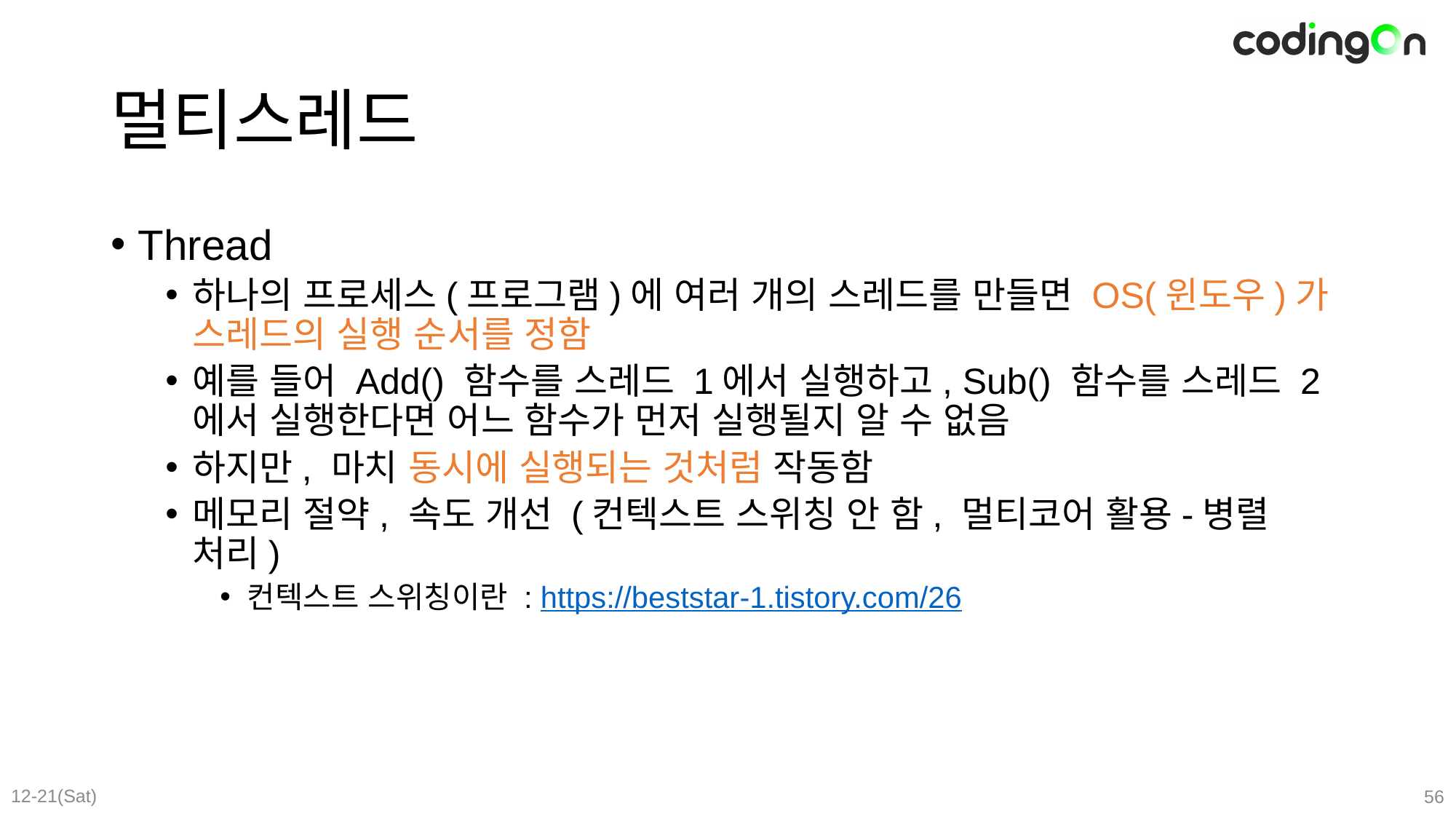

# 멀티스레드
Thread
하나의 프로세스(프로그램)에 여러 개의 스레드를 만들면 OS(윈도우)가 스레드의 실행 순서를 정함
예를 들어 Add() 함수를 스레드 1에서 실행하고, Sub() 함수를 스레드 2에서 실행한다면 어느 함수가 먼저 실행될지 알 수 없음
하지만, 마치 동시에 실행되는 것처럼 작동함
메모리 절약, 속도 개선 (컨텍스트 스위칭 안 함, 멀티코어 활용-병렬 처리)
컨텍스트 스위칭이란 : https://beststar-1.tistory.com/26
12-21(Sat)
56